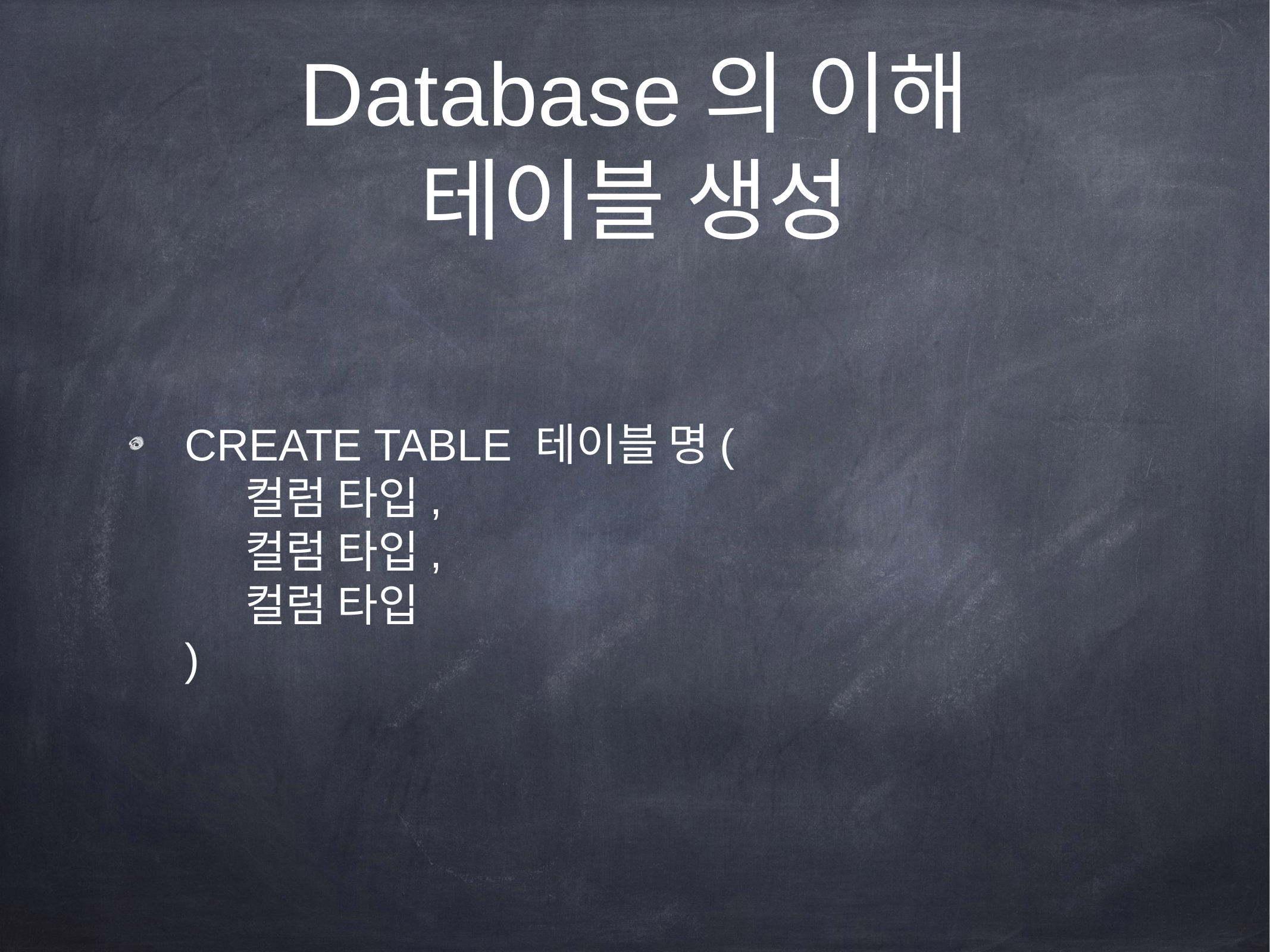

# Database의 이해
테이블 생성
CREATE TABLE 테이블 명(
    컬럼 타입,
    컬럼 타입,
    컬럼 타입
)